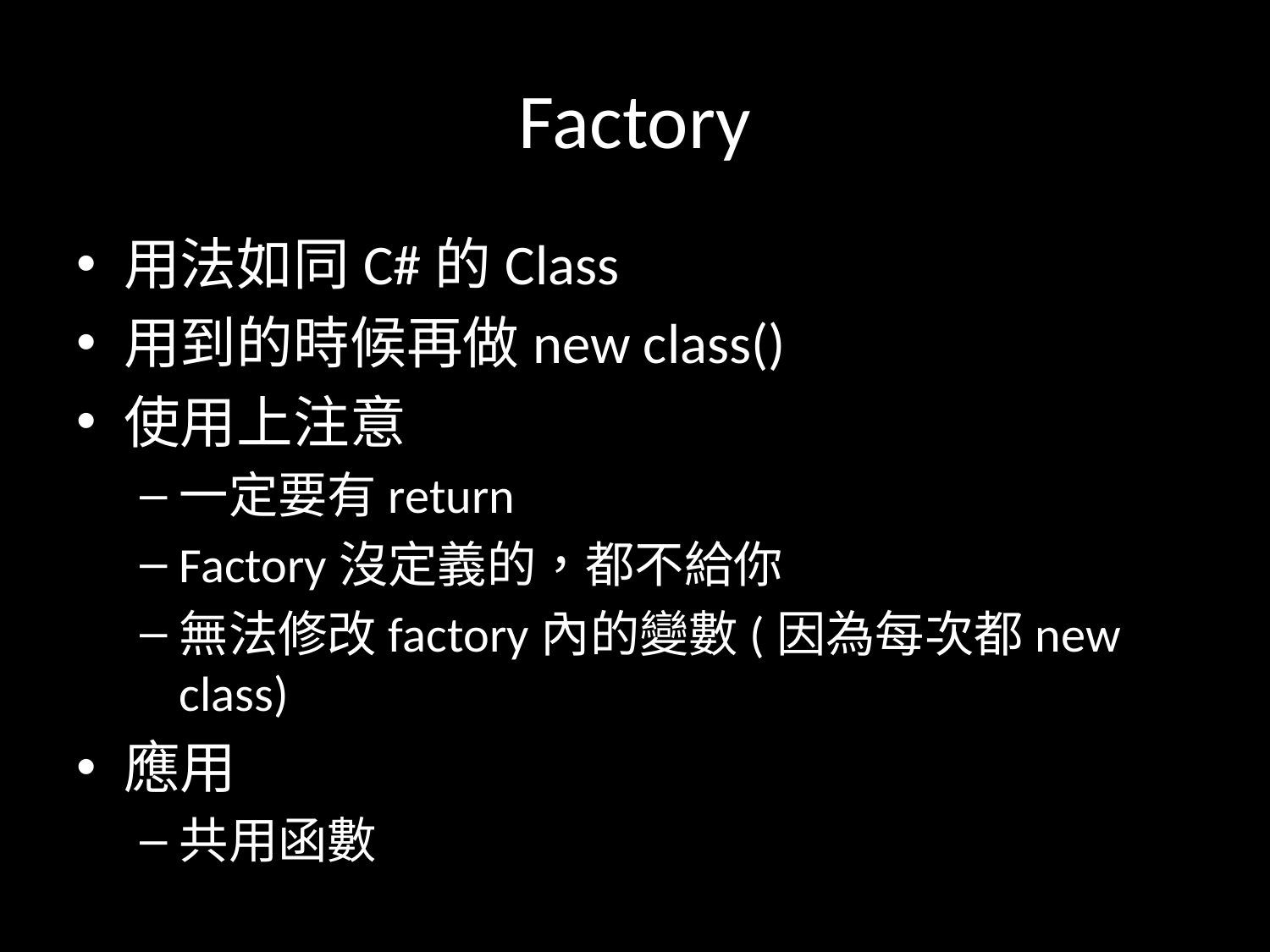

# Factory
用法如同C#的Class
用到的時候再做new class()
使用上注意
一定要有return
Factory沒定義的，都不給你
無法修改factory內的變數(因為每次都new class)
應用
共用函數